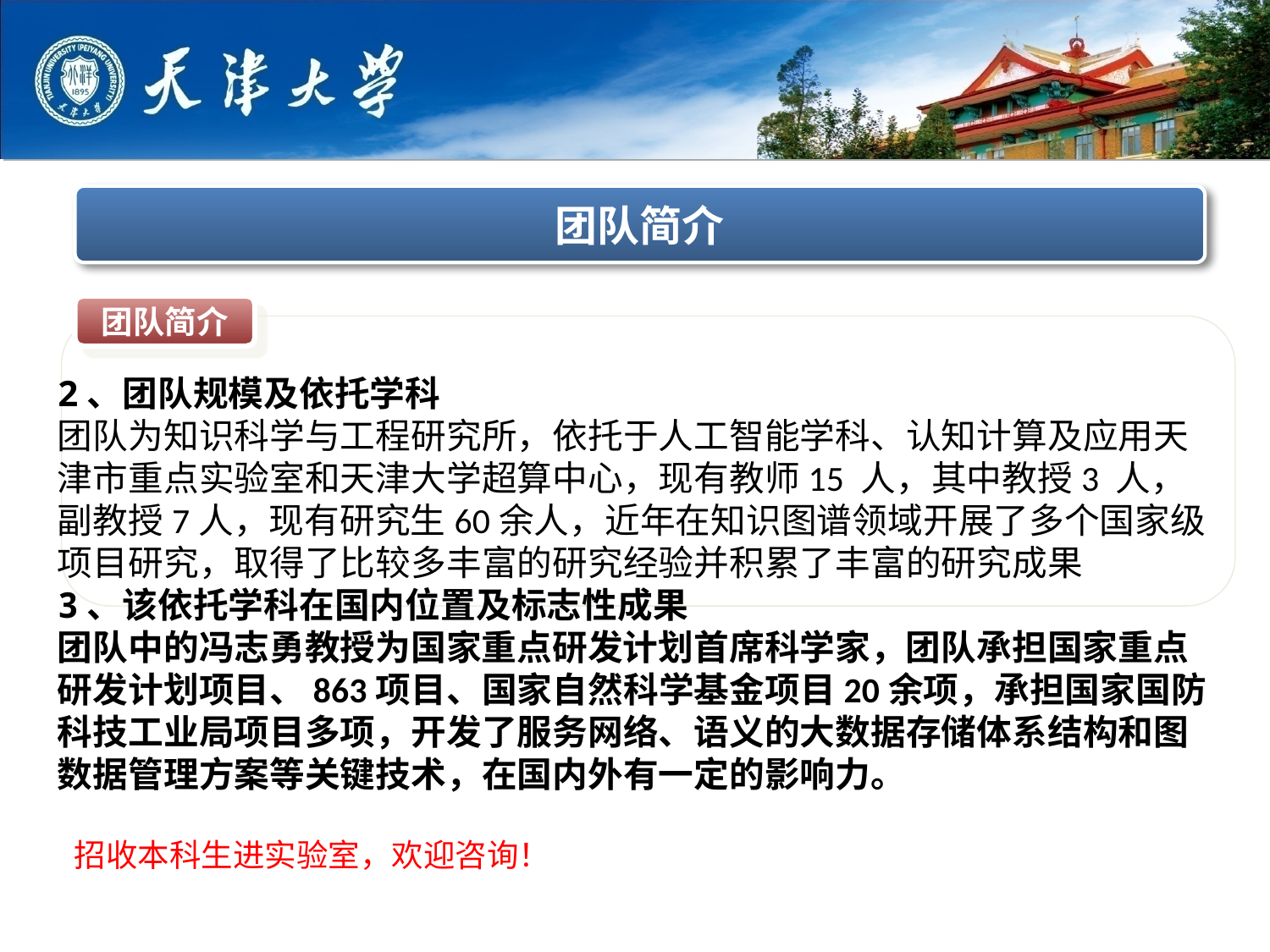

团队简介
团队简介

2、团队规模及依托学科
团队为知识科学与工程研究所，依托于人工智能学科、认知计算及应用天津市重点实验室和天津大学超算中心，现有教师15 人，其中教授3 人，副教授7人，现有研究生60余人，近年在知识图谱领域开展了多个国家级项目研究，取得了比较多丰富的研究经验并积累了丰富的研究成果
3、该依托学科在国内位置及标志性成果
团队中的冯志勇教授为国家重点研发计划首席科学家，团队承担国家重点研发计划项目、863项目、国家自然科学基金项目20余项，承担国家国防科技工业局项目多项，开发了服务网络、语义的大数据存储体系结构和图数据管理方案等关键技术，在国内外有一定的影响力。
招收本科生进实验室，欢迎咨询！